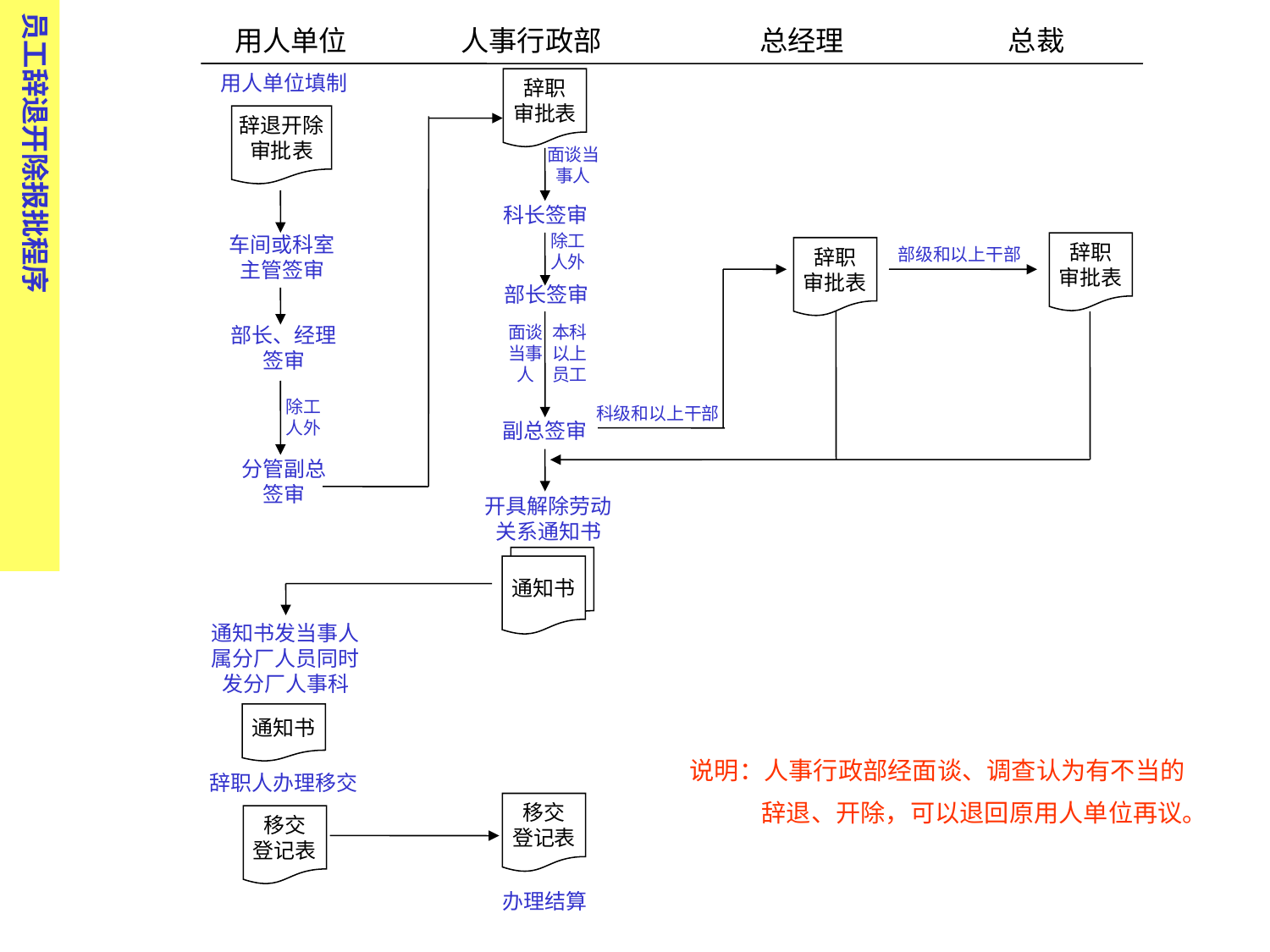

员工辞退开除报批程序
用人单位                  人事行政部                         总经理                          总裁

用人单位填制
辞职
审批表
辞退开除
审批表

面谈当事人

科长签审
除工人外
车间或科室主管签审

辞职
审批表
辞职
审批表
部级和以上干部

部长签审

面谈当事人
本科以上员工
部长、经理签审

除工人外
科级和以上干部
副总签审

分管副总签审

开具解除劳动关系通知书

通知书

通知书发当事人属分厂人员同时发分厂人事科

通知书

说明：人事行政部经面谈、调查认为有不当的
            辞退、开除，可以退回原用人单位再议。
辞职人办理移交

移交
登记表

移交
登记表

12
办理结算